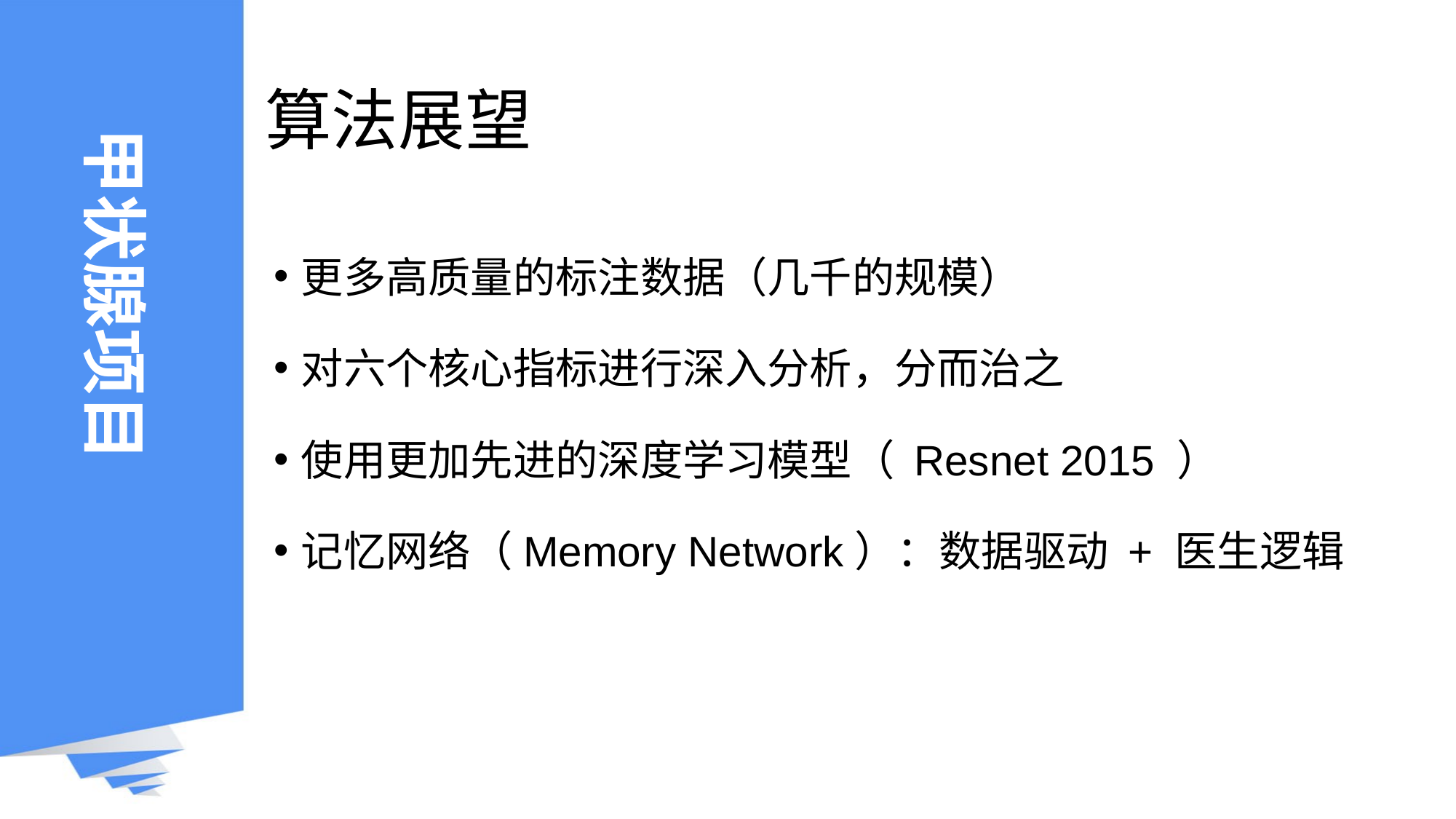

# 算法展望
 甲状腺项目
更多高质量的标注数据（几千的规模）
对六个核心指标进行深入分析，分而治之
使用更加先进的深度学习模型（ Resnet 2015 ）
记忆网络（Memory Network）：数据驱动 + 医生逻辑